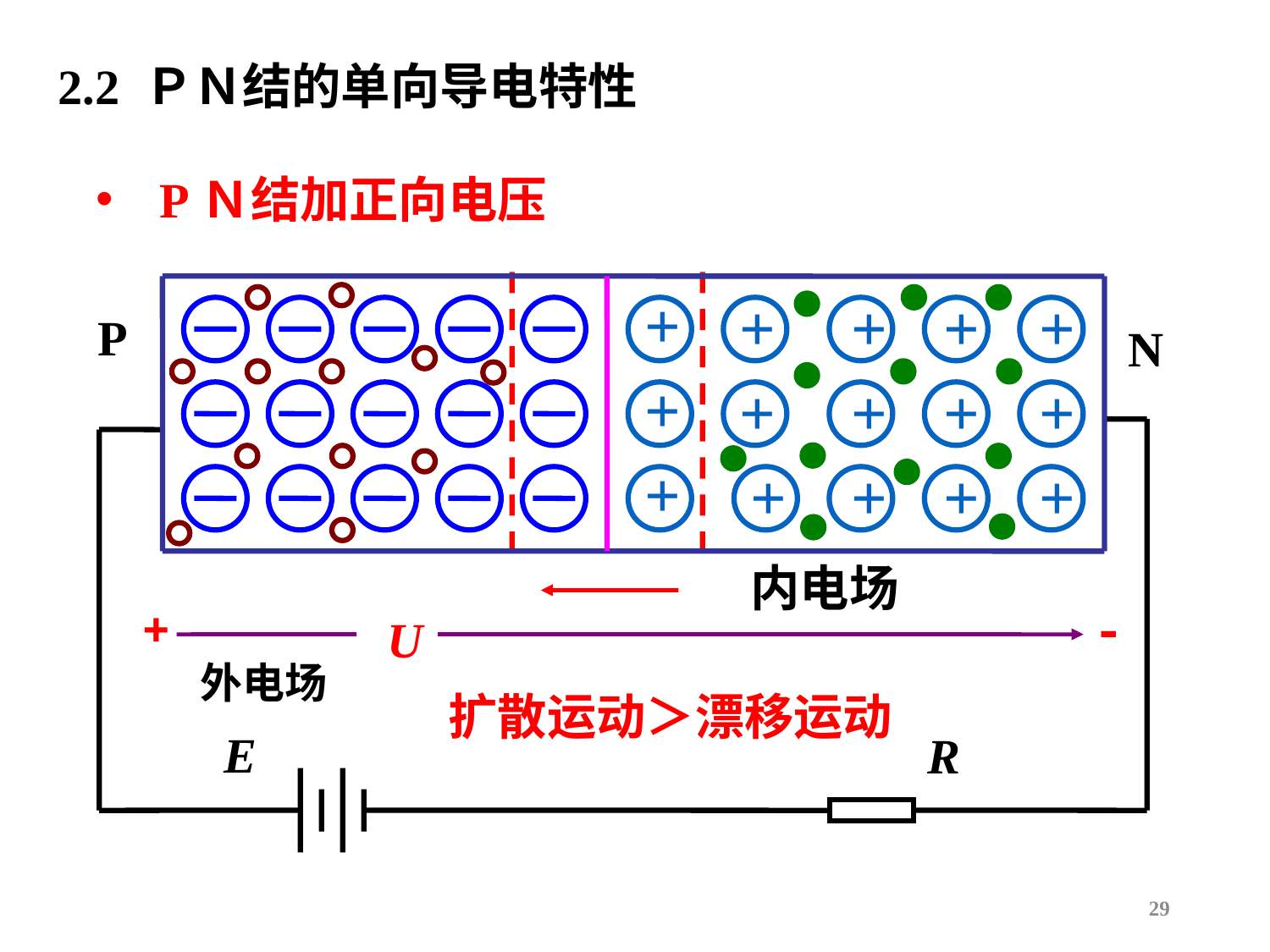

2.2 ＰＮ结的单向导电特性
PＮ结加正向电压

+
+
+
+
+

P
N

+

+
+
+
+

+

+
+
+
+

内电场

+
-
U

外电场
扩散运动＞漂移运动
E
R

29